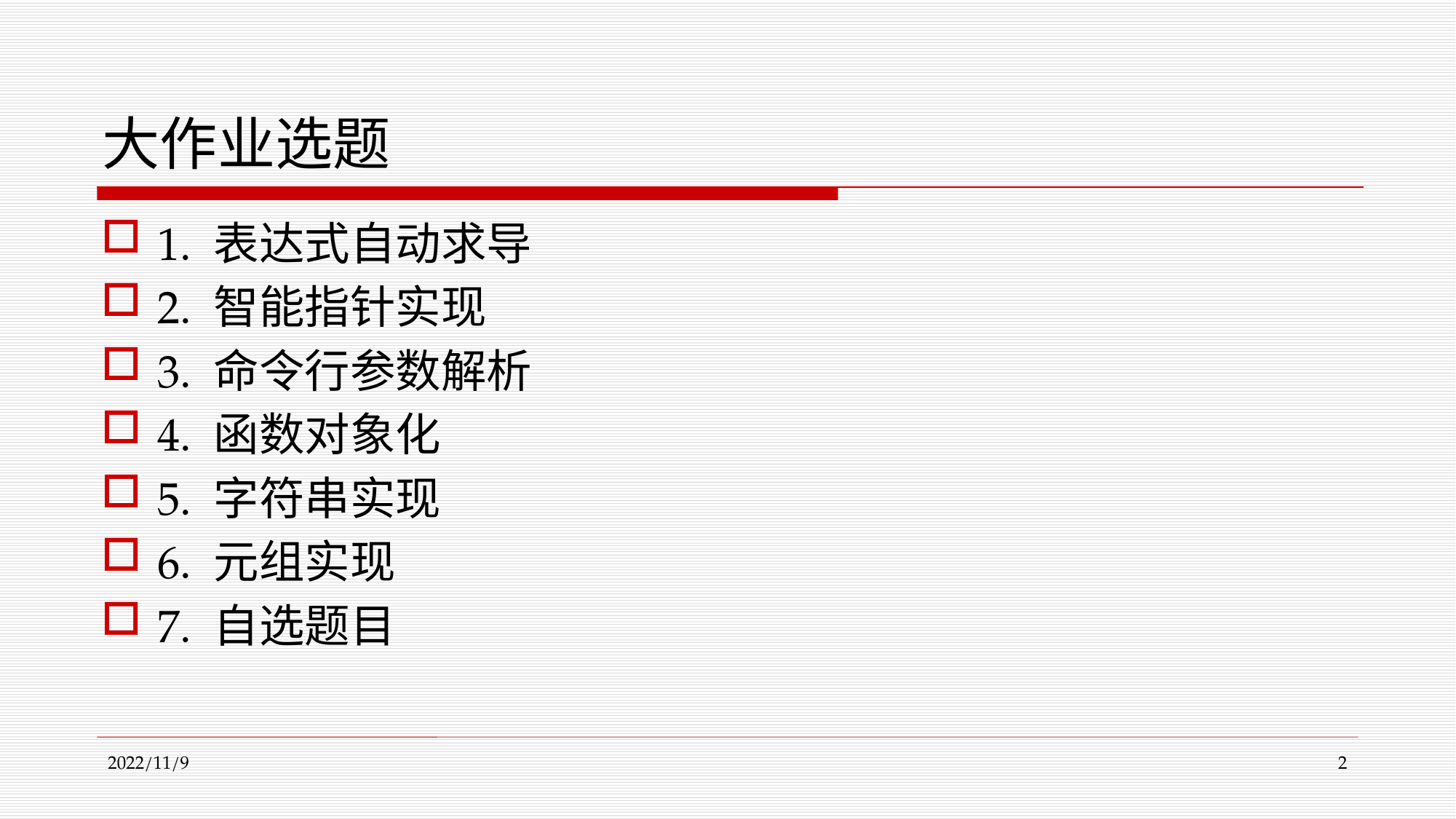

# 大作业选题
1. 表达式自动求导
2. 智能指针实现
3. 命令行参数解析
4. 函数对象化
5. 字符串实现
6. 元组实现
7. 自选题目
2022/11/9
2